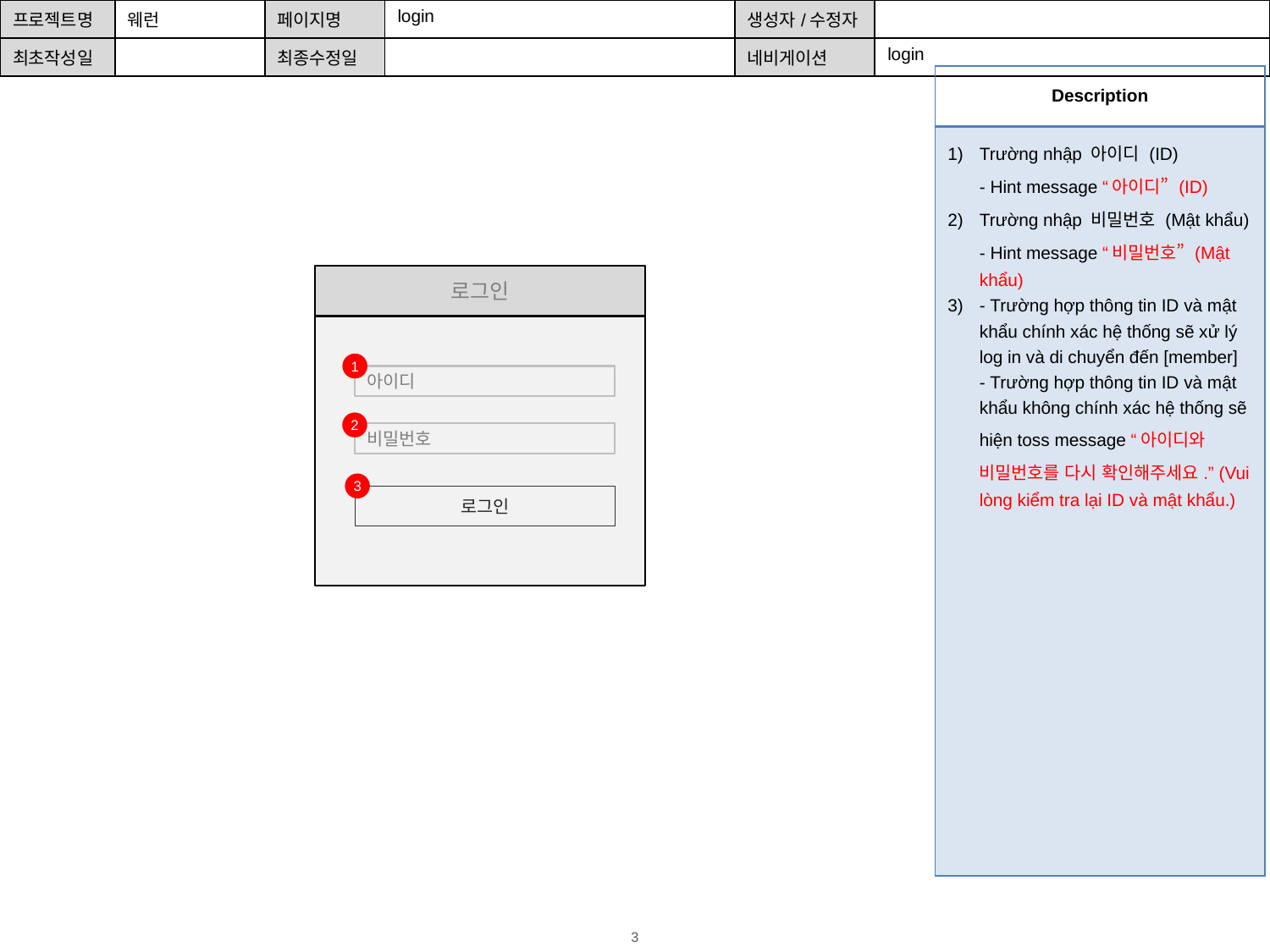

| 프로젝트명 | 웨런 | 페이지명 | login | 생성자/수정자 |  |
| --- | --- | --- | --- | --- | --- |
| 최초작성일 |  | 최종수정일 |  | 네비게이션 | login |
| Description |
| --- |
| Trường nhập 아이디 (ID) - Hint message “아이디” (ID) Trường nhập 비밀번호 (Mật khẩu) - Hint message “비밀번호” (Mật khẩu) - Trường hợp thông tin ID và mật khẩu chính xác hệ thống sẽ xử lý log in và di chuyển đến [member] - Trường hợp thông tin ID và mật khẩu không chính xác hệ thống sẽ hiện toss message “아이디와 비밀번호를 다시 확인해주세요.” (Vui lòng kiểm tra lại ID và mật khẩu.) |
로그인

1
아이디
2
비밀번호
3
로그인